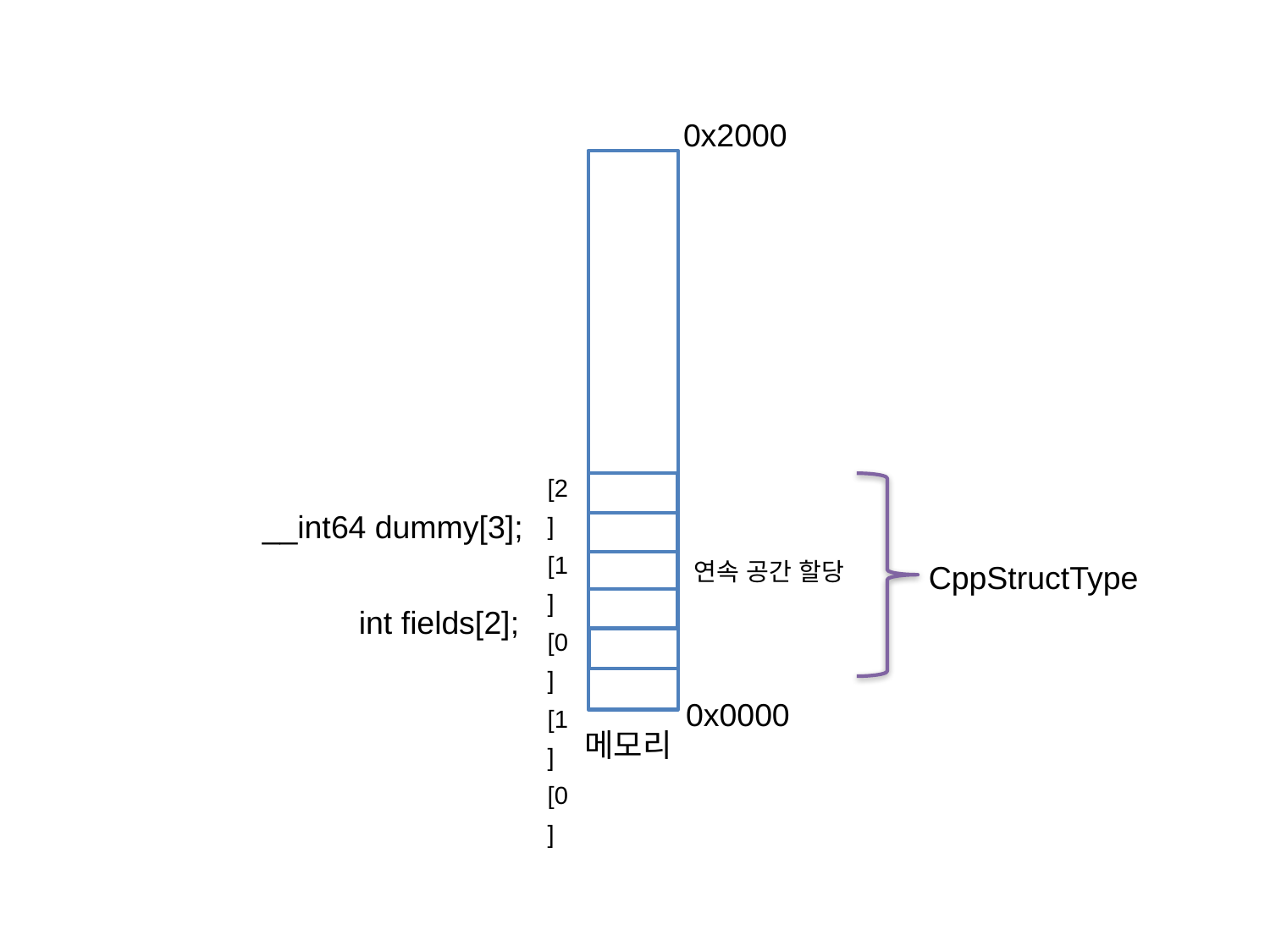

0x2000

[2]
[1]
[0]
[1]
[0]

__int64 dummy[3];

연속 공간 할당
CppStructType

int fields[2];

0x0000
메모리